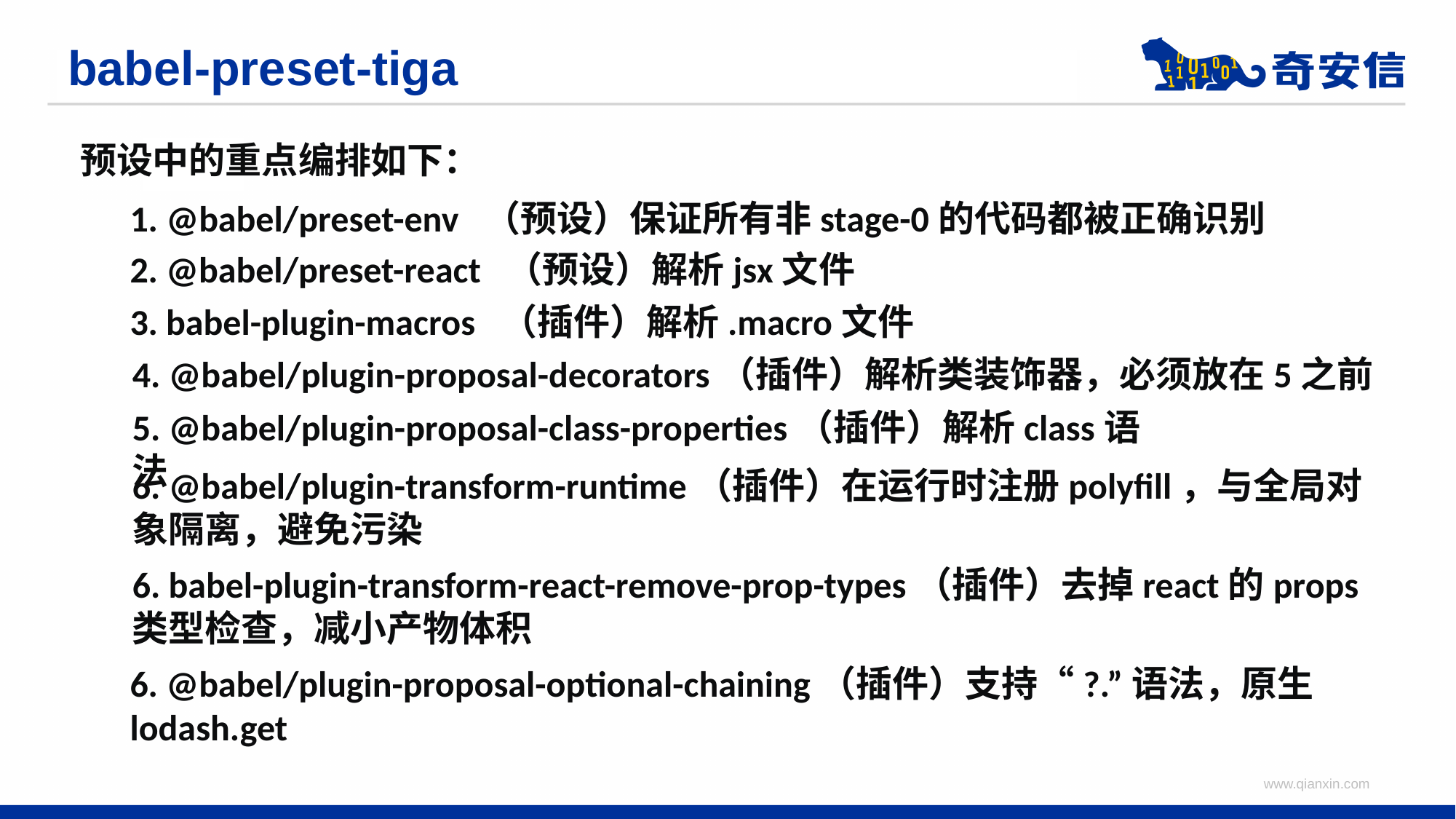

# babel-preset-tiga
预设中的重点编排如下：

1. @babel/preset-env  （预设）保证所有非stage-0的代码都被正确识别
2. @babel/preset-react  （预设）解析jsx文件
3. babel-plugin-macros  （插件）解析.macro文件
4. @babel/plugin-proposal-decorators（插件）解析类装饰器，必须放在5之前
5. @babel/plugin-proposal-class-properties（插件）解析class语法
6. @babel/plugin-transform-runtime（插件）在运行时注册polyfill，与全局对象隔离，避免污染
6. babel-plugin-transform-react-remove-prop-types（插件）去掉react的props类型检查，减小产物体积
6. @babel/plugin-proposal-optional-chaining（插件）支持“?.”语法，原生lodash.get
www.qianxin.com